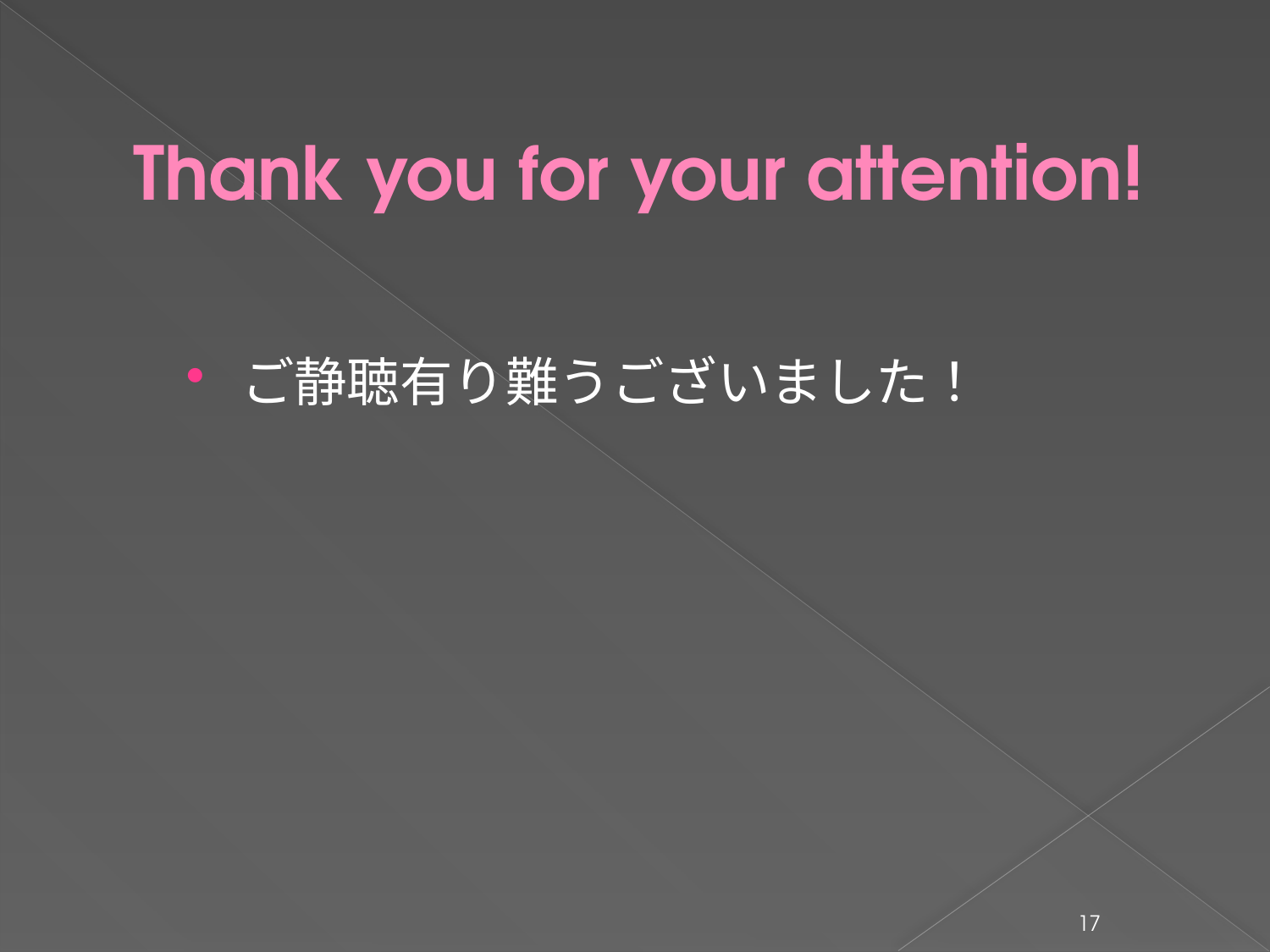

# Thank you for your attention!
ご静聴有り難うございました！
17